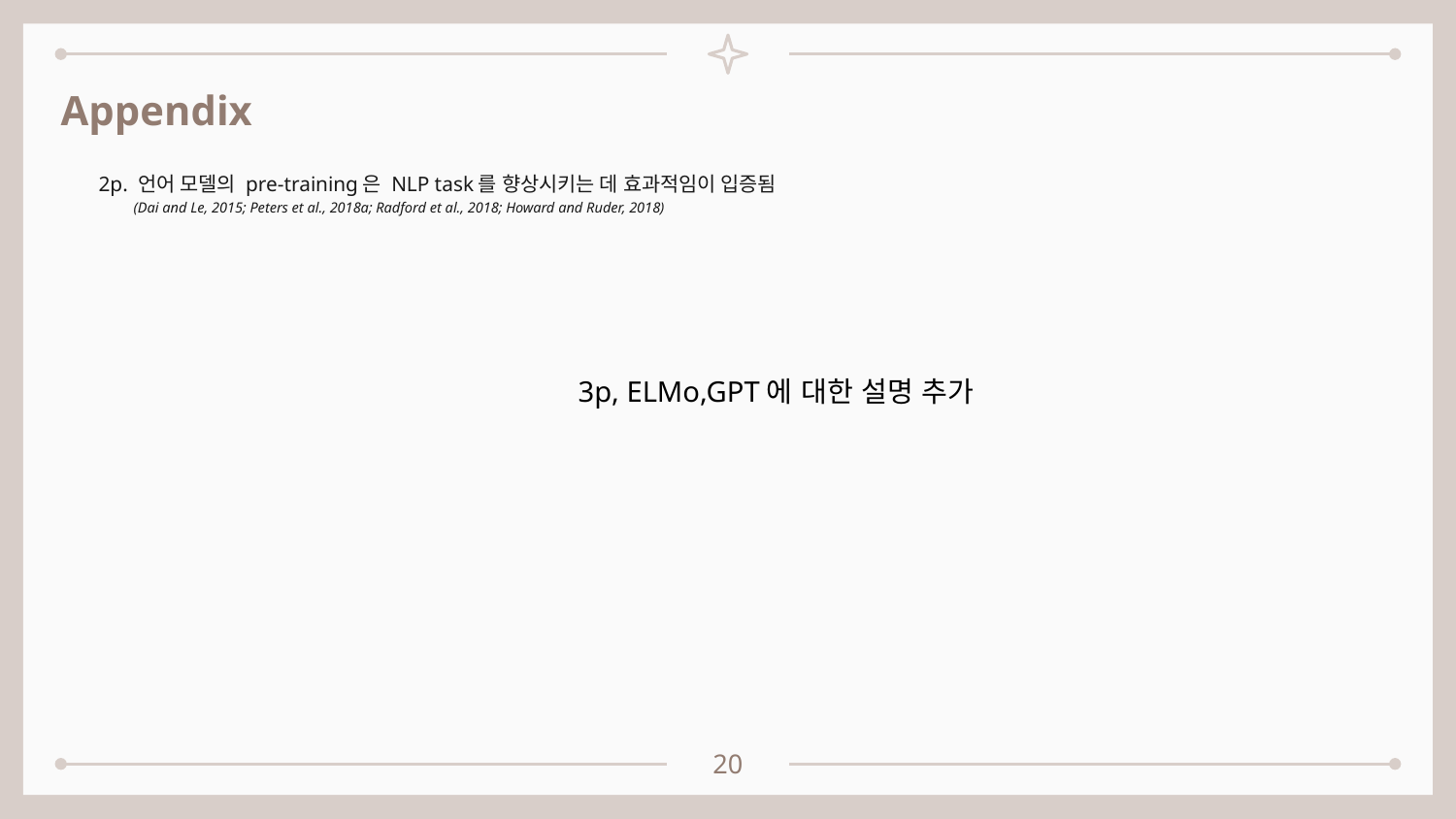

Appendix
2p. 언어 모델의 pre-training은 NLP task를 향상시키는 데 효과적임이 입증됨
(Dai and Le, 2015; Peters et al., 2018a; Radford et al., 2018; Howard and Ruder, 2018)
3p, ELMo,GPT에 대한 설명 추가
20